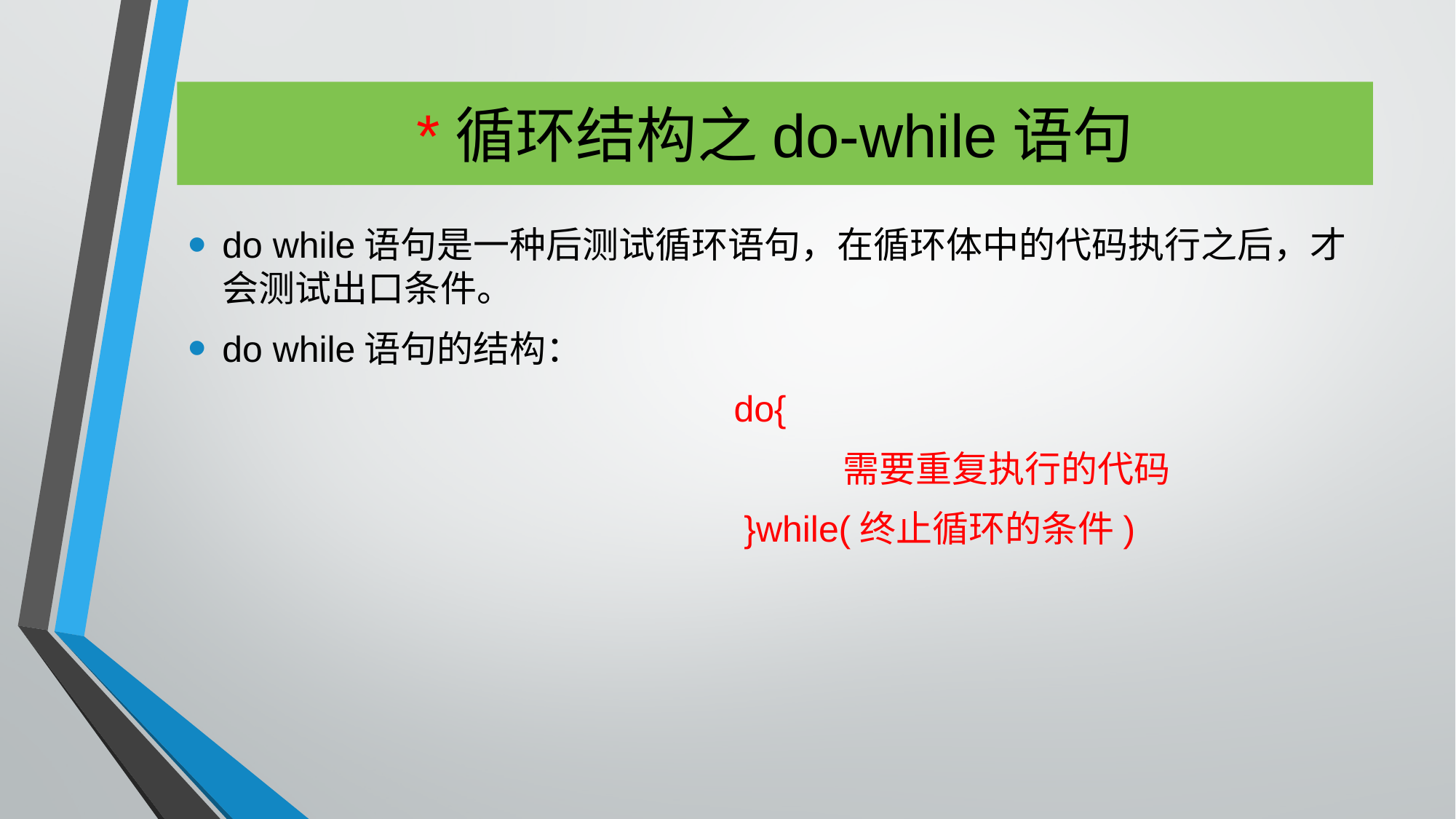

# *循环结构之do-while语句
do while语句是一种后测试循环语句，在循环体中的代码执行之后，才会测试出口条件。
do while语句的结构：
					do{
						需要重复执行的代码
					 }while(终止循环的条件)